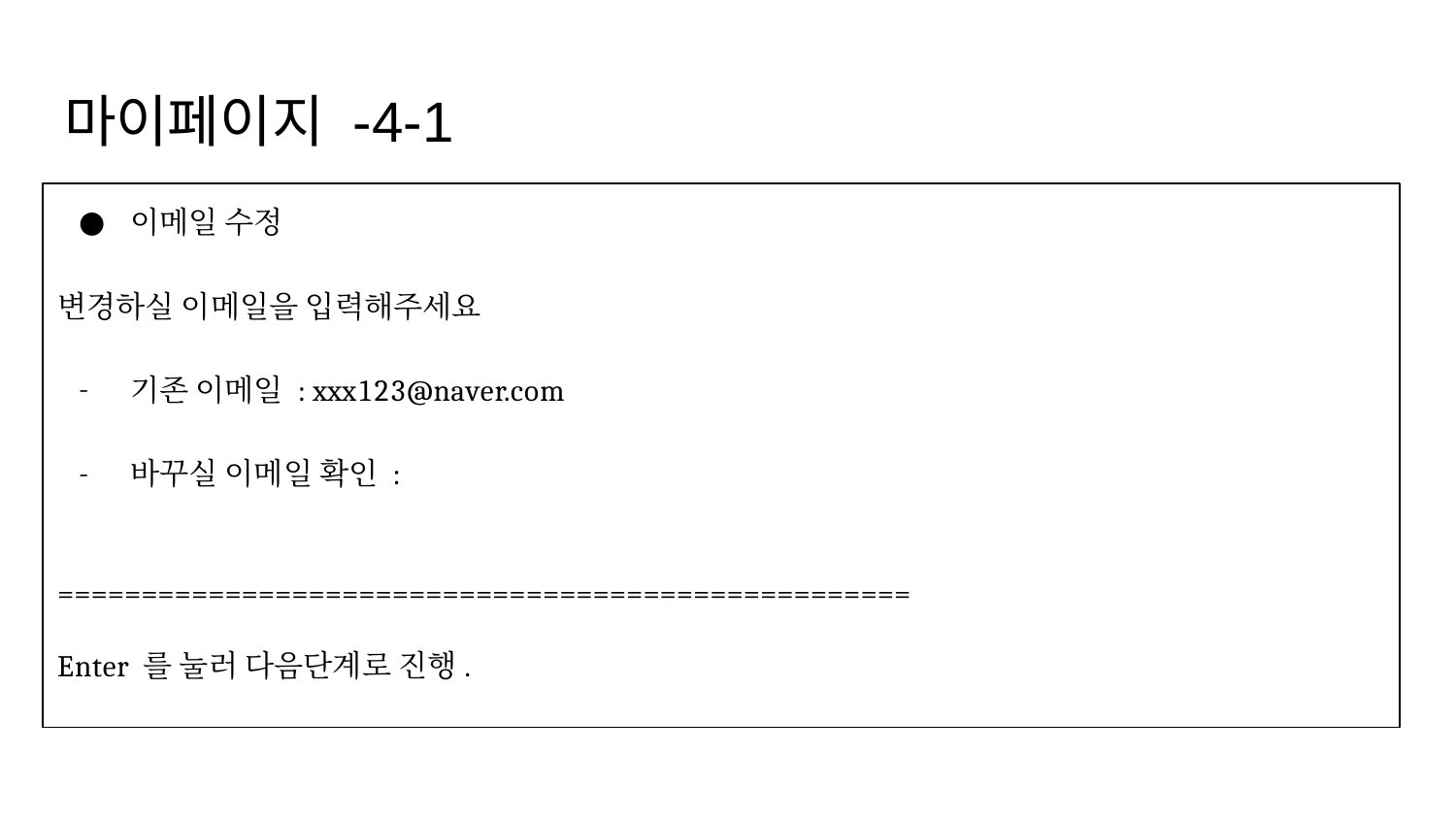

# 마이페이지 -4-1
이메일 수정

변경하실 이메일을 입력해주세요

기존 이메일 : xxx123@naver.com

바꾸실 이메일 확인 :

===================================================

Enter 를 눌러 다음단계로 진행.